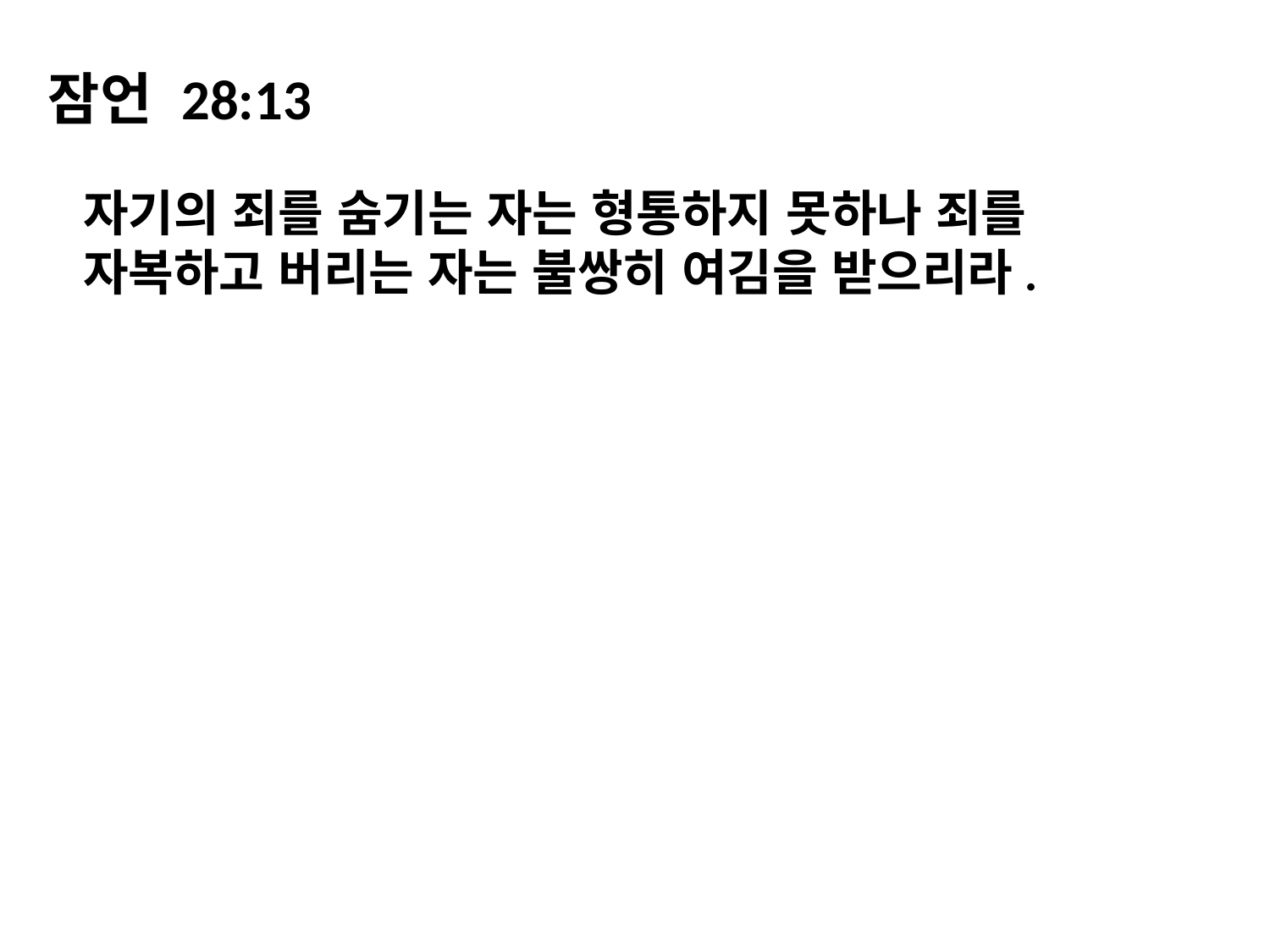

# 잠언 28:13
자기의 죄를 숨기는 자는 형통하지 못하나 죄를 자복하고 버리는 자는 불쌍히 여김을 받으리라.